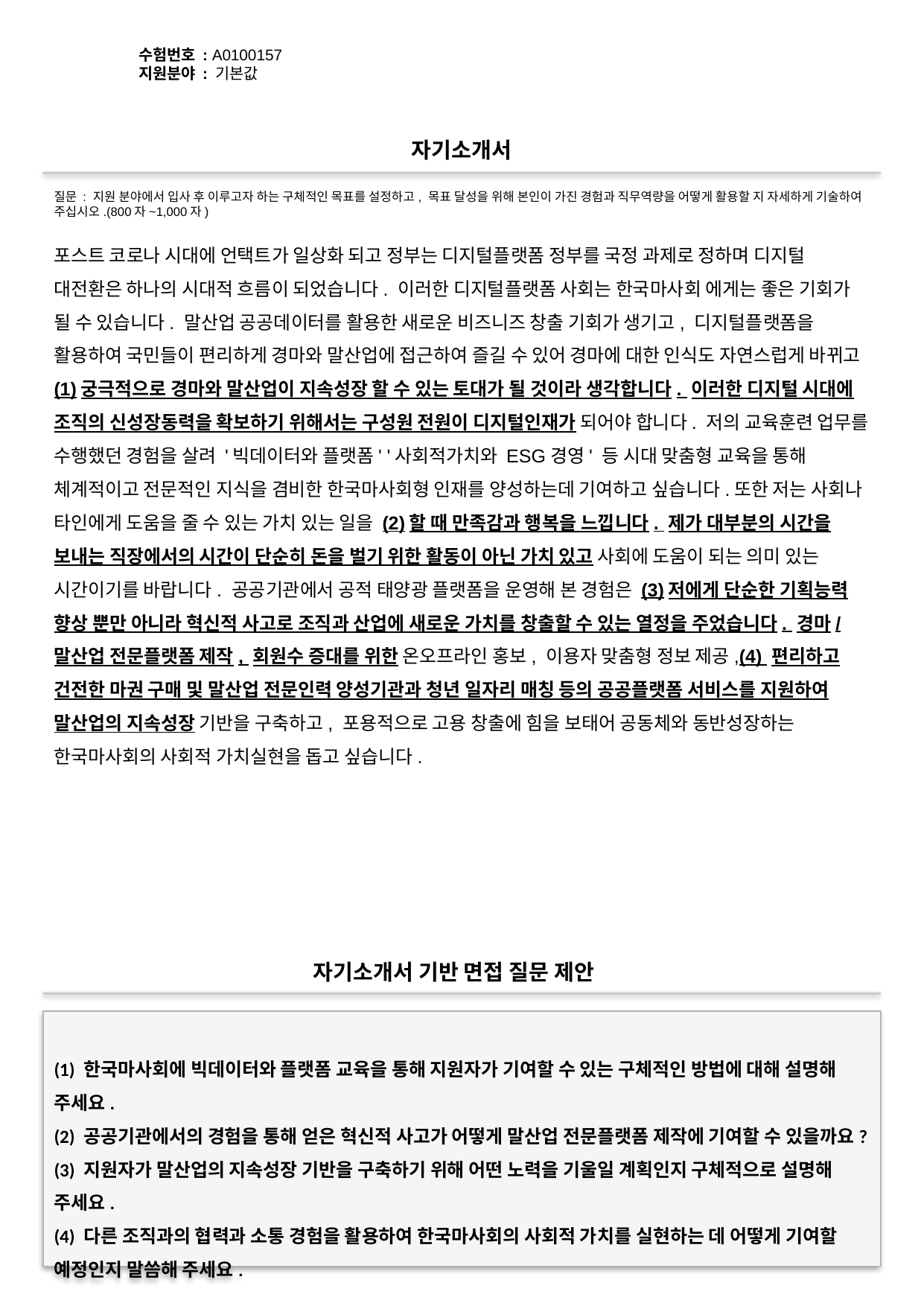

수험번호 : A0100157
지원분야 : 기본값
#

자기소개서

질문 : 지원 분야에서 입사 후 이루고자 하는 구체적인 목표를 설정하고, 목표 달성을 위해 본인이 가진 경험과 직무역량을 어떻게 활용할 지 자세하게 기술하여 주십시오.(800자~1,000자)

포스트 코로나 시대에 언택트가 일상화 되고 정부는 디지털플랫폼 정부를 국정 과제로 정하며 디지털 대전환은 하나의 시대적 흐름이 되었습니다. 이러한 디지털플랫폼 사회는 한국마사회 에게는 좋은 기회가 될 수 있습니다. 말산업 공공데이터를 활용한 새로운 비즈니즈 창출 기회가 생기고, 디지털플랫폼을 활용하여 국민들이 편리하게 경마와 말산업에 접근하여 즐길 수 있어 경마에 대한 인식도 자연스럽게 바뀌고 (1)궁극적으로 경마와 말산업이 지속성장 할 수 있는 토대가 될 것이라 생각합니다. 이러한 디지털 시대에 조직의 신성장동력을 확보하기 위해서는 구성원 전원이 디지털인재가 되어야 합니다. 저의 교육훈련 업무를 수행했던 경험을 살려 '빅데이터와 플랫폼' '사회적가치와 ESG경영' 등 시대 맞춤형 교육을 통해 체계적이고 전문적인 지식을 겸비한 한국마사회형 인재를 양성하는데 기여하고 싶습니다.또한 저는 사회나 타인에게 도움을 줄 수 있는 가치 있는 일을 (2)할 때 만족감과 행복을 느낍니다. 제가 대부분의 시간을 보내는 직장에서의 시간이 단순히 돈을 벌기 위한 활동이 아닌 가치 있고 사회에 도움이 되는 의미 있는 시간이기를 바랍니다. 공공기관에서 공적 태양광 플랫폼을 운영해 본 경험은 (3)저에게 단순한 기획능력 향상 뿐만 아니라 혁신적 사고로 조직과 산업에 새로운 가치를 창출할 수 있는 열정을 주었습니다. 경마/말산업 전문플랫폼 제작, 회원수 증대를 위한 온오프라인 홍보, 이용자 맞춤형 정보 제공,(4) 편리하고 건전한 마권 구매 및 말산업 전문인력 양성기관과 청년 일자리 매칭 등의 공공플랫폼 서비스를 지원하여 말산업의 지속성장 기반을 구축하고, 포용적으로 고용 창출에 힘을 보태어 공동체와 동반성장하는 한국마사회의 사회적 가치실현을 돕고 싶습니다.

자기소개서 기반 면접 질문 제안

(1) 한국마사회에 빅데이터와 플랫폼 교육을 통해 지원자가 기여할 수 있는 구체적인 방법에 대해 설명해 주세요.
(2) 공공기관에서의 경험을 통해 얻은 혁신적 사고가 어떻게 말산업 전문플랫폼 제작에 기여할 수 있을까요?
(3) 지원자가 말산업의 지속성장 기반을 구축하기 위해 어떤 노력을 기울일 계획인지 구체적으로 설명해 주세요.
(4) 다른 조직과의 협력과 소통 경험을 활용하여 한국마사회의 사회적 가치를 실현하는 데 어떻게 기여할 예정인지 말씀해 주세요.